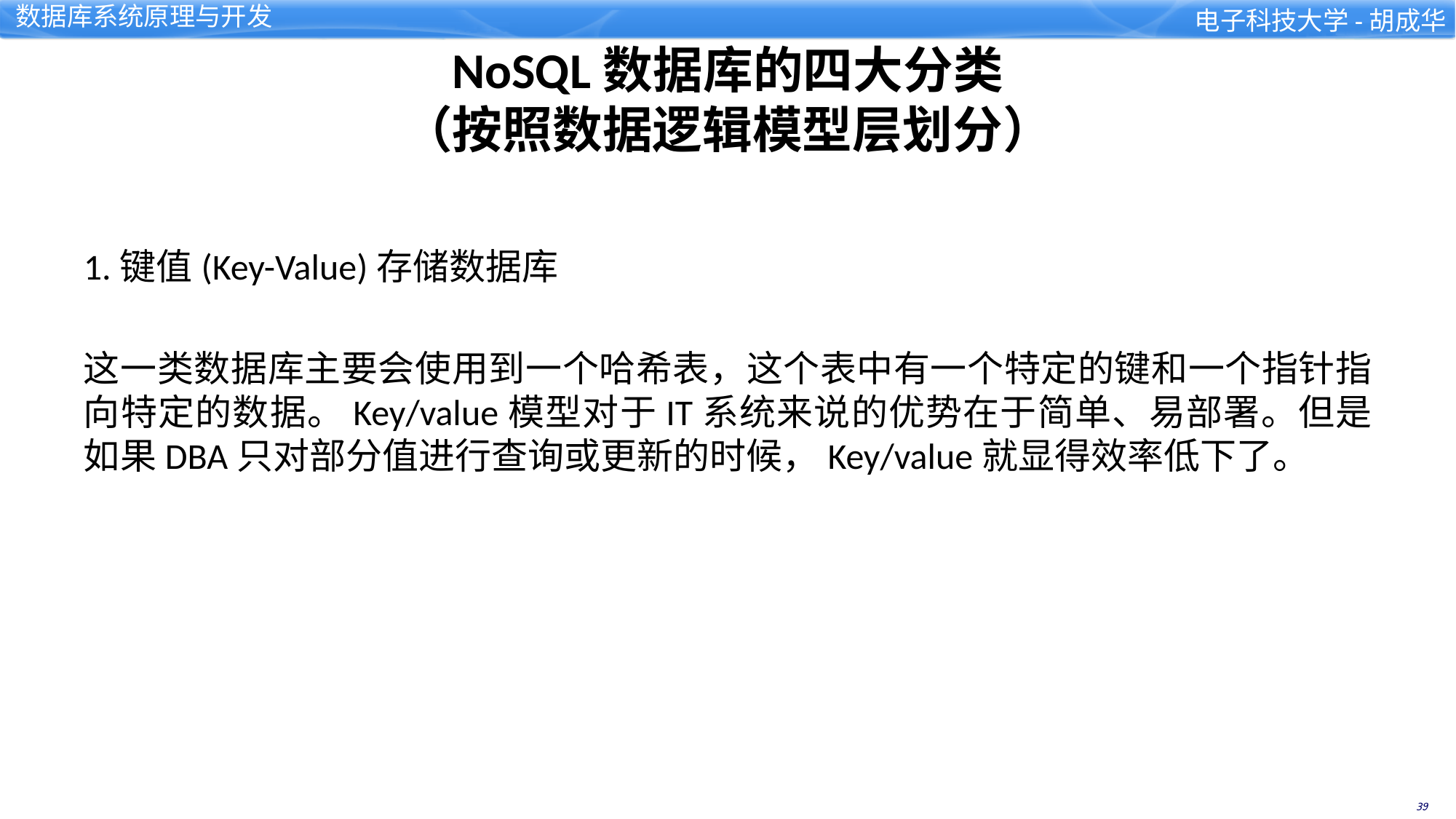

# NoSQL数据库的四大分类 （按照数据逻辑模型层划分）

1.键值(Key-Value)存储数据库

这一类数据库主要会使用到一个哈希表，这个表中有一个特定的键和一个指针指向特定的数据。Key/value模型对于IT系统来说的优势在于简单、易部署。但是如果DBA只对部分值进行查询或更新的时候，Key/value就显得效率低下了。